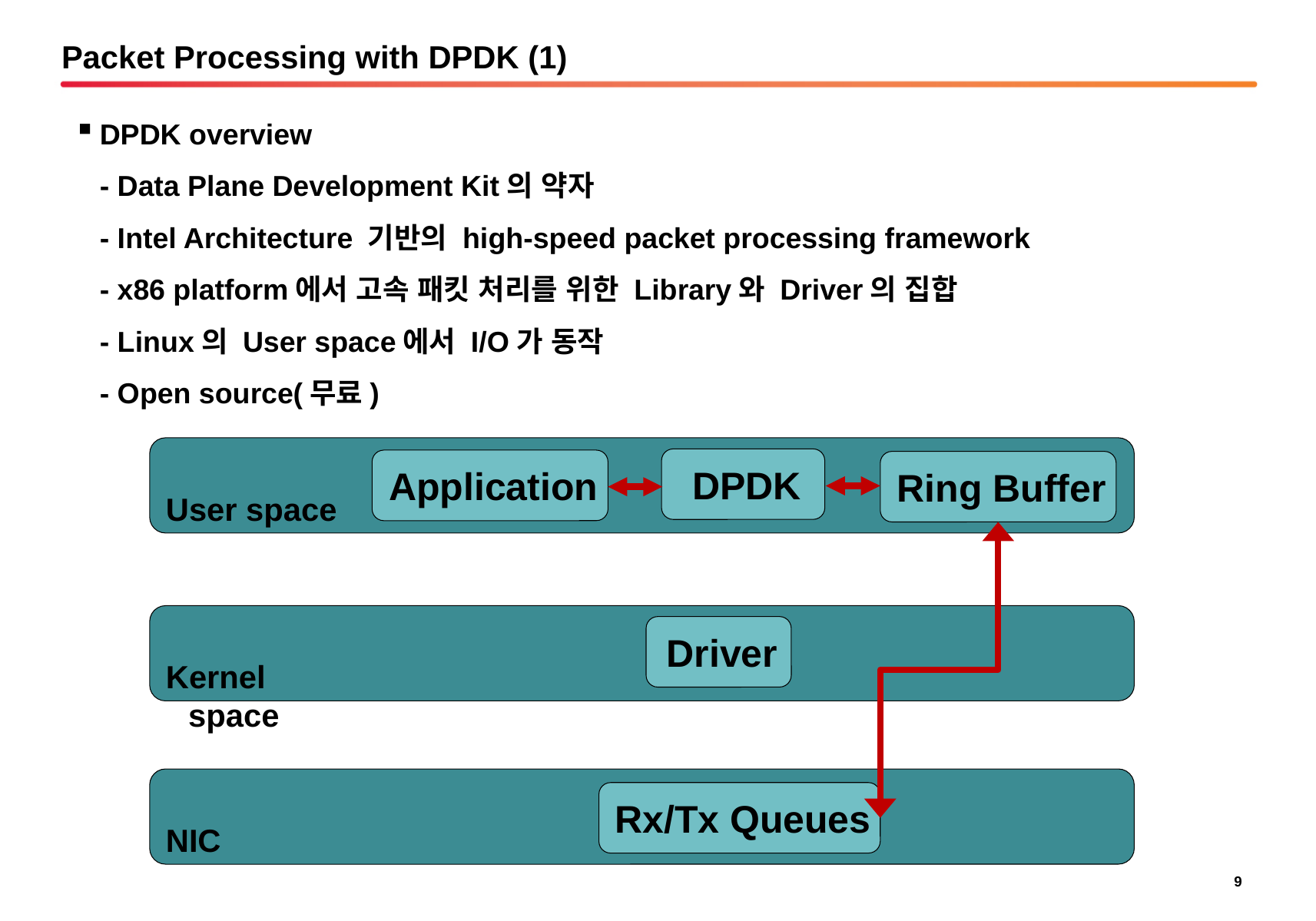

# Packet Processing with DPDK (1)
DPDK overview
- Data Plane Development Kit의 약자
- Intel Architecture 기반의 high-speed packet processing framework
- x86 platform에서 고속 패킷 처리를 위한 Library와 Driver의 집합
- Linux의 User space에서 I/O가 동작
- Open source(무료)

DPDK
Application
Ring Buffer
User space

Driver
Kernel space

Rx/Tx Queues
NIC